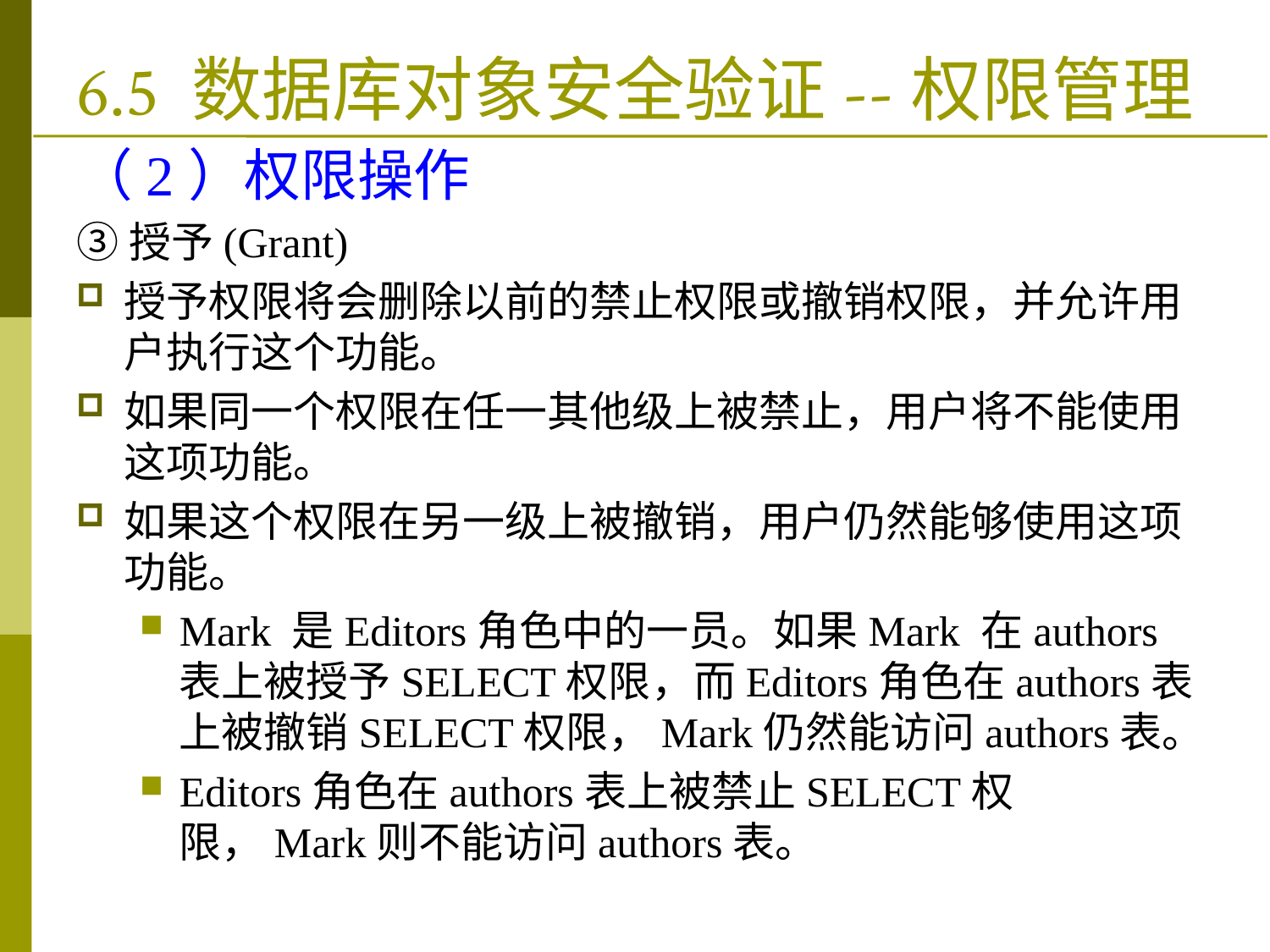

# 6.5 数据库对象安全验证--权限管理
（2）权限操作
③授予(Grant)
授予权限将会删除以前的禁止权限或撤销权限，并允许用户执行这个功能。
如果同一个权限在任一其他级上被禁止，用户将不能使用这项功能。
如果这个权限在另一级上被撤销，用户仍然能够使用这项功能。
Mark 是Editors角色中的一员。如果Mark 在authors表上被授予SELECT权限，而Editors角色在authors表上被撤销SELECT权限，Mark仍然能访问authors表。
Editors角色在authors表上被禁止SELECT权限，Mark则不能访问authors表。